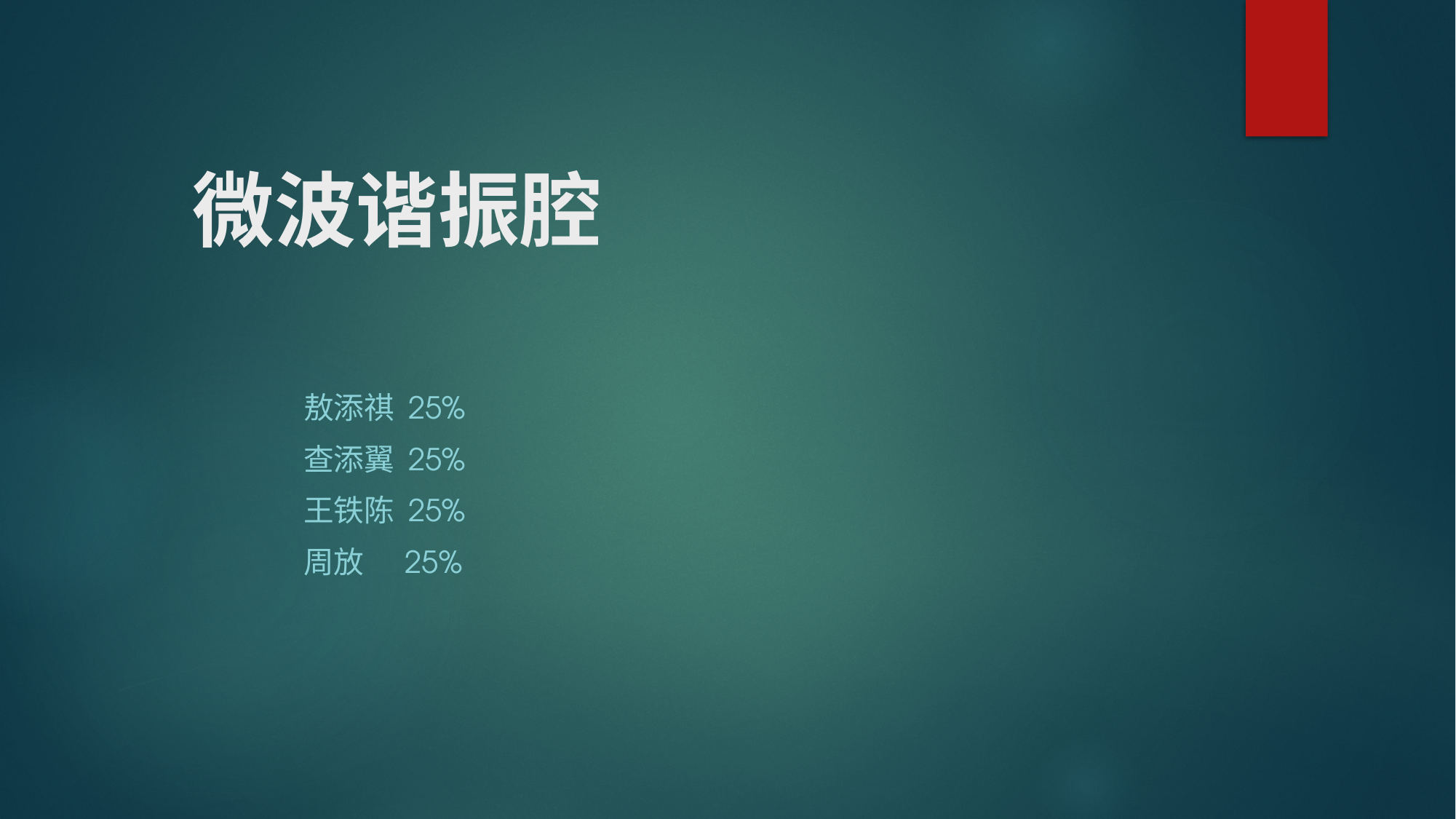

# 微波谐振腔
敖添祺 25%
查添翼 25%
王铁陈 25%
周放     25%